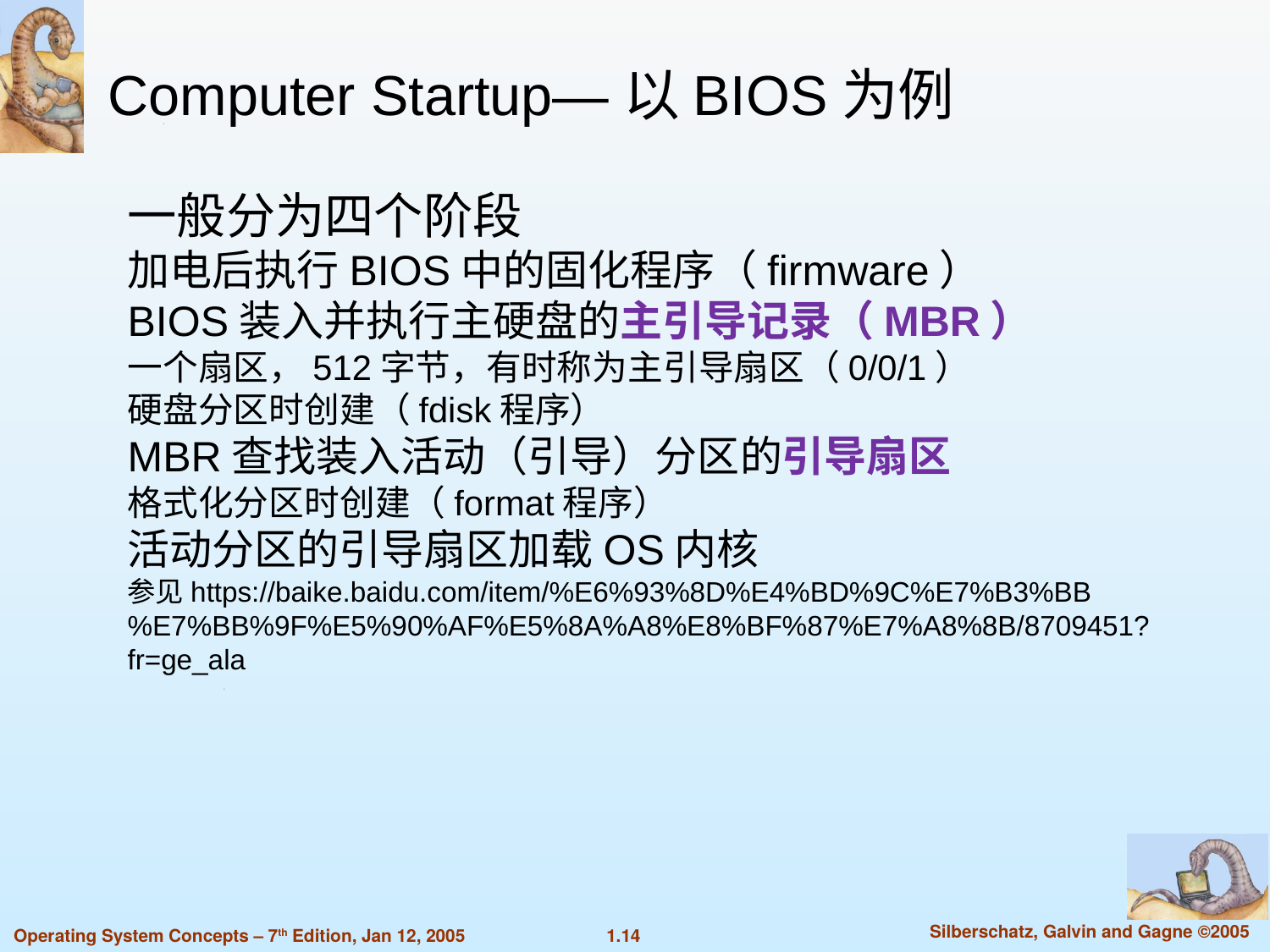

Computer Startup—以BIOS为例
一般分为四个阶段
加电后执行BIOS中的固化程序（firmware）
BIOS装入并执行主硬盘的主引导记录（MBR）
一个扇区，512字节，有时称为主引导扇区（0/0/1）
硬盘分区时创建（fdisk程序）
MBR查找装入活动（引导）分区的引导扇区
格式化分区时创建（format程序）
活动分区的引导扇区加载OS内核
参见https://baike.baidu.com/item/%E6%93%8D%E4%BD%9C%E7%B3%BB%E7%BB%9F%E5%90%AF%E5%8A%A8%E8%BF%87%E7%A8%8B/8709451?fr=ge_ala